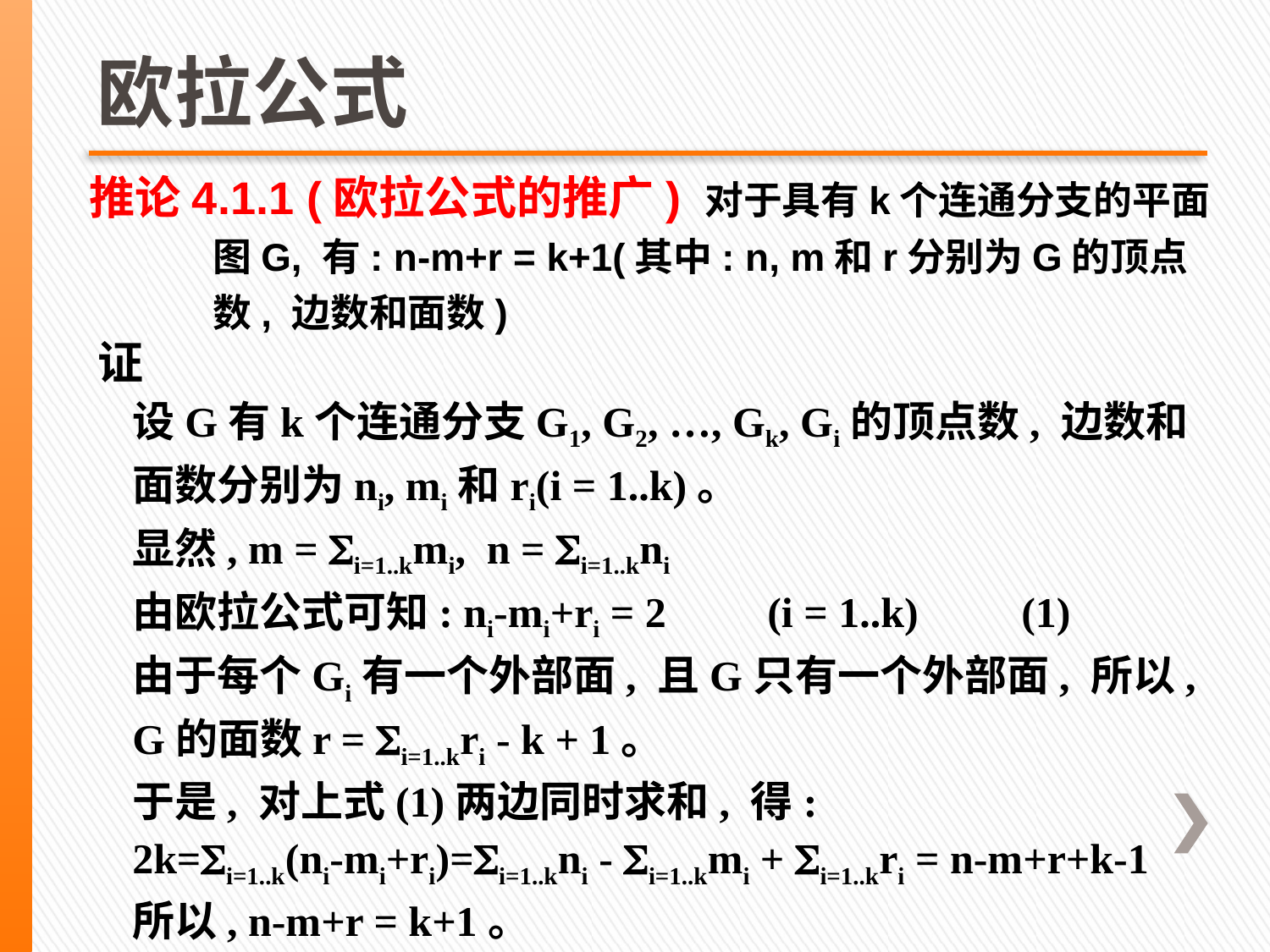

# 欧拉公式
推论4.1.1 (欧拉公式的推广) 对于具有k个连通分支的平面图G, 有: n-m+r = k+1(其中: n, m和r分别为G的顶点数, 边数和面数)
证
设G有k个连通分支G1, G2, …, Gk, Gi的顶点数, 边数和面数分别为ni, mi和ri(i = 1..k)。
显然, m = Σi=1..kmi,  n = Σi=1..kni
由欧拉公式可知: ni-mi+ri = 2	(i = 1..k)	(1)
由于每个Gi有一个外部面, 且G只有一个外部面, 所以, G的面数r = Σi=1..kri - k + 1。
于是, 对上式(1)两边同时求和, 得:
2k=Σi=1..k(ni-mi+ri)=Σi=1..kni - Σi=1..kmi + Σi=1..kri = n-m+r+k-1
所以, n-m+r = k+1。